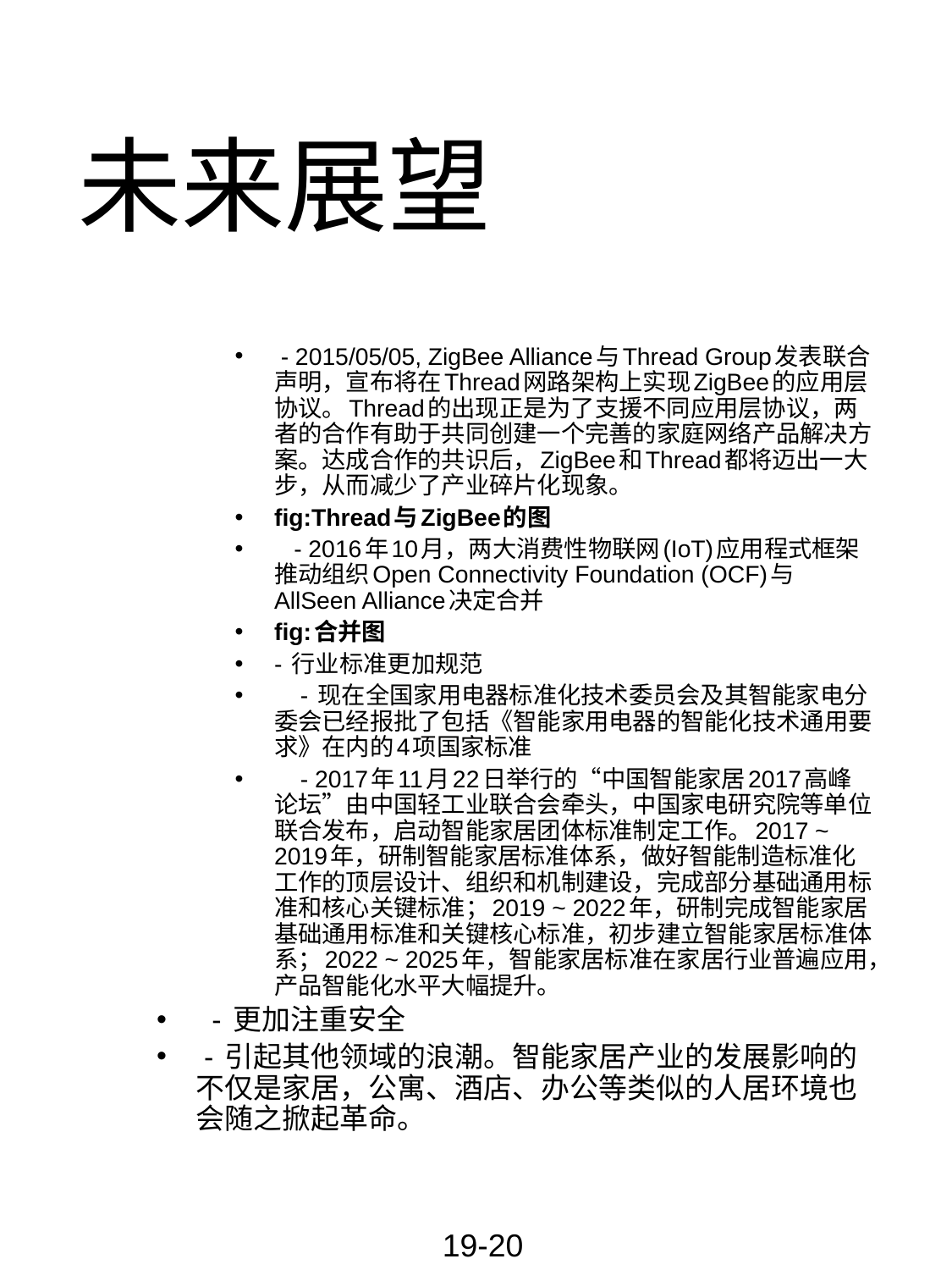

# 未来展望
 - 2015/05/05, ZigBee Alliance与Thread Group发表联合声明，宣布将在Thread网路架构上实现ZigBee的应用层协议。Thread的出现正是为了支援不同应用层协议，两者的合作有助于共同创建一个完善的家庭网络产品解决方案。达成合作的共识后，ZigBee和Thread都将迈出一大步，从而减少了产业碎片化现象。
fig:Thread与ZigBee的图
   - 2016年10月，两大消费性物联网(IoT)应用程式框架推动组织Open Connectivity Foundation (OCF)与AllSeen Alliance决定合并
fig:合并图
- 行业标准更加规范
    - 现在全国家用电器标准化技术委员会及其智能家电分委会已经报批了包括《智能家用电器的智能化技术通用要求》在内的4项国家标准
    - 2017年11月22日举行的“中国智能家居2017高峰论坛”由中国轻工业联合会牵头，中国家电研究院等单位联合发布，启动智能家居团体标准制定工作。2017 ~ 2019年，研制智能家居标准体系，做好智能制造标准化工作的顶层设计、组织和机制建设，完成部分基础通用标准和核心关键标准；2019 ~ 2022年，研制完成智能家居基础通用标准和关键核心标准，初步建立智能家居标准体系；2022 ~ 2025年，智能家居标准在家居行业普遍应用，产品智能化水平大幅提升。
  - 更加注重安全
 - 引起其他领域的浪潮。智能家居产业的发展影响的不仅是家居，公寓、酒店、办公等类似的人居环境也会随之掀起革命。
19-20